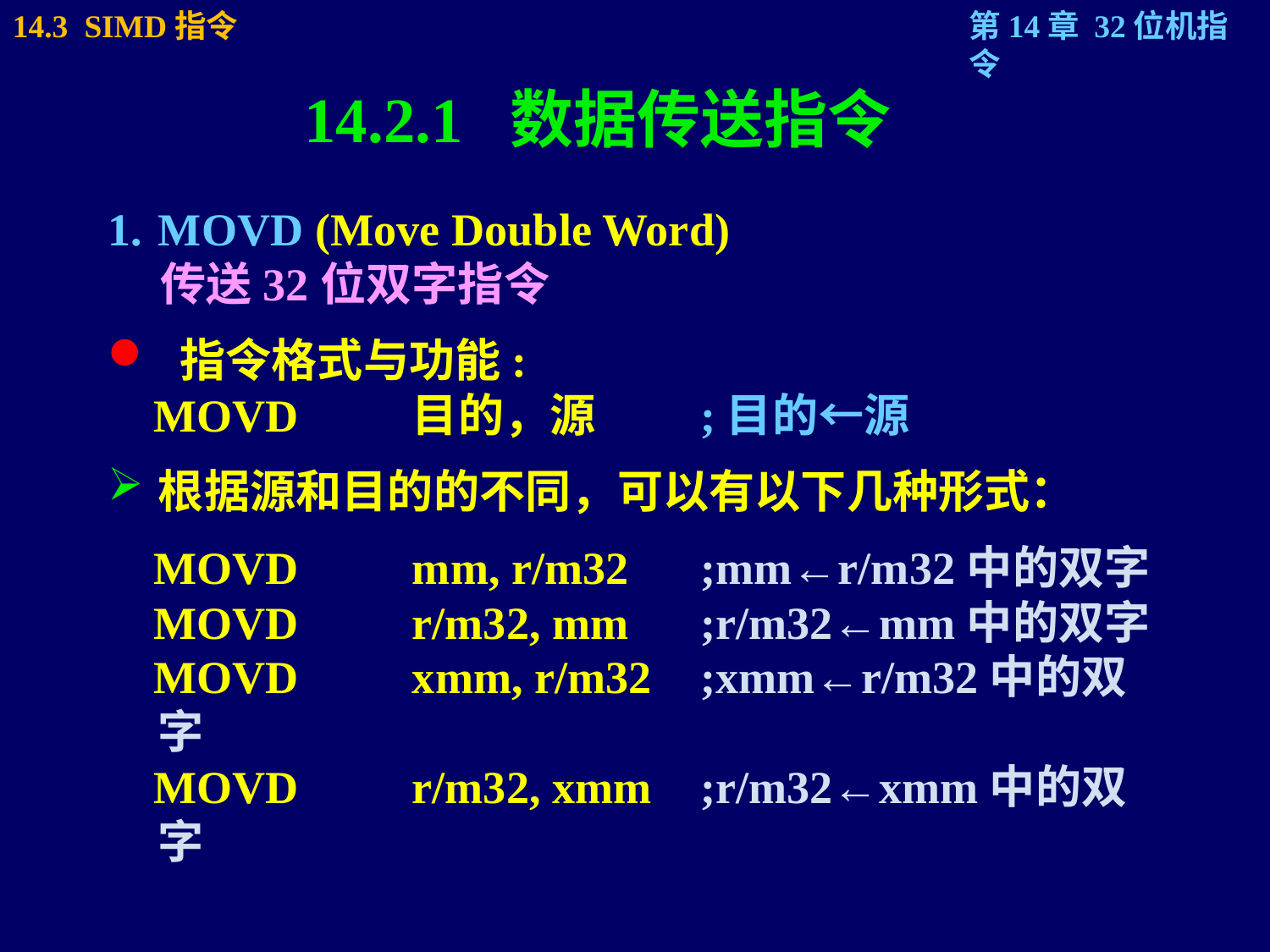

14.2.1  数据传送指令
MOVD (Move Double Word)
    传送32位双字指令
 指令格式与功能:
    MOVD	目的，源         ;目的←源
根据源和目的的不同，可以有以下几种形式：
    MOVD	mm, r/m32	   ;mm←r/m32中的双字
    MOVD	r/m32, mm	   ;r/m32←mm中的双字
    MOVD	xmm, r/m32	   ;xmm←r/m32中的双字
    MOVD	r/m32, xmm	   ;r/m32←xmm中的双字